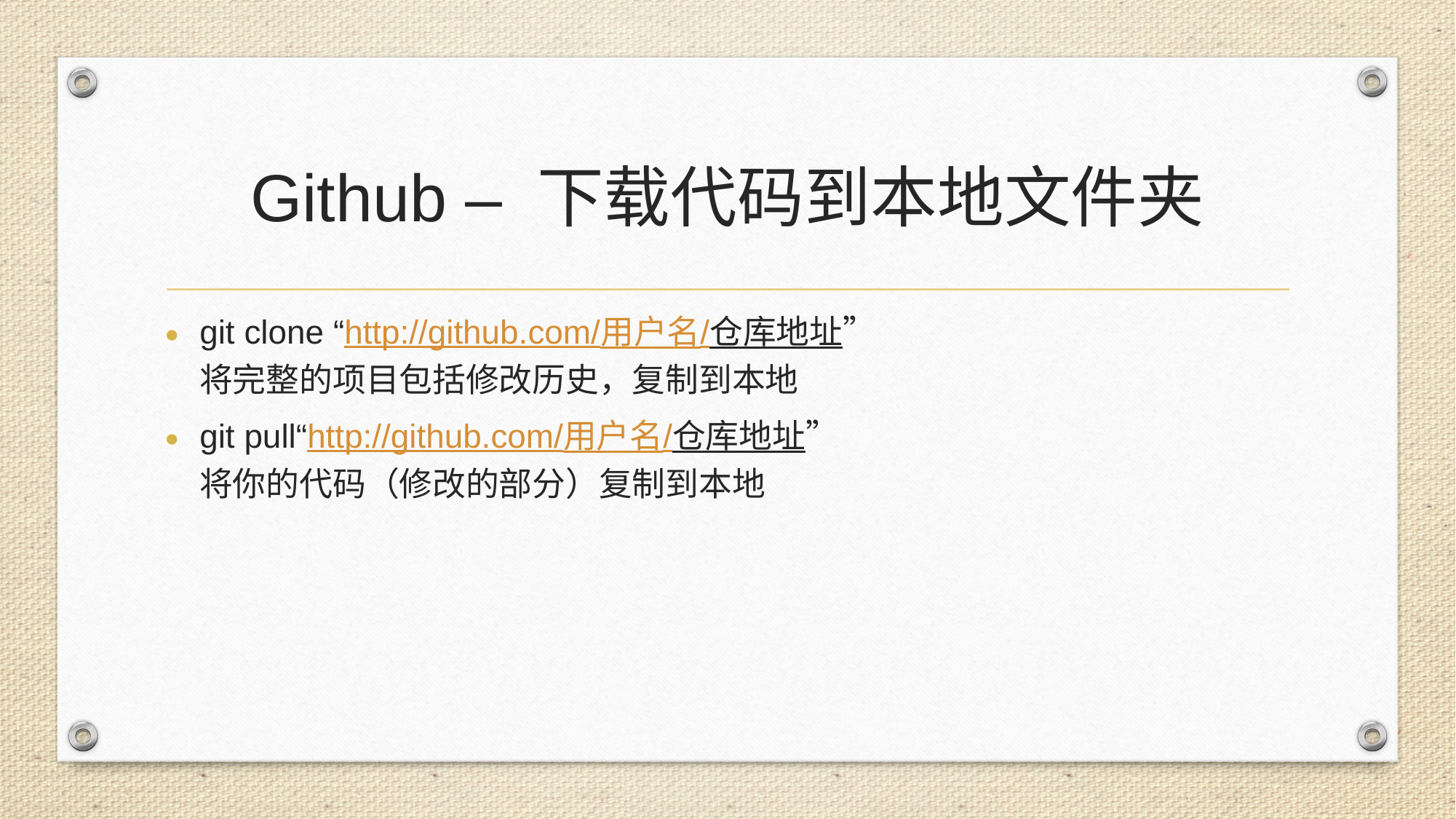

# Github – 下载代码到本地文件夹
git clone “http://github.com/用户名/仓库地址”
将完整的项目包括修改历史，复制到本地
git pull“http://github.com/用户名/仓库地址”
将你的代码（修改的部分）复制到本地